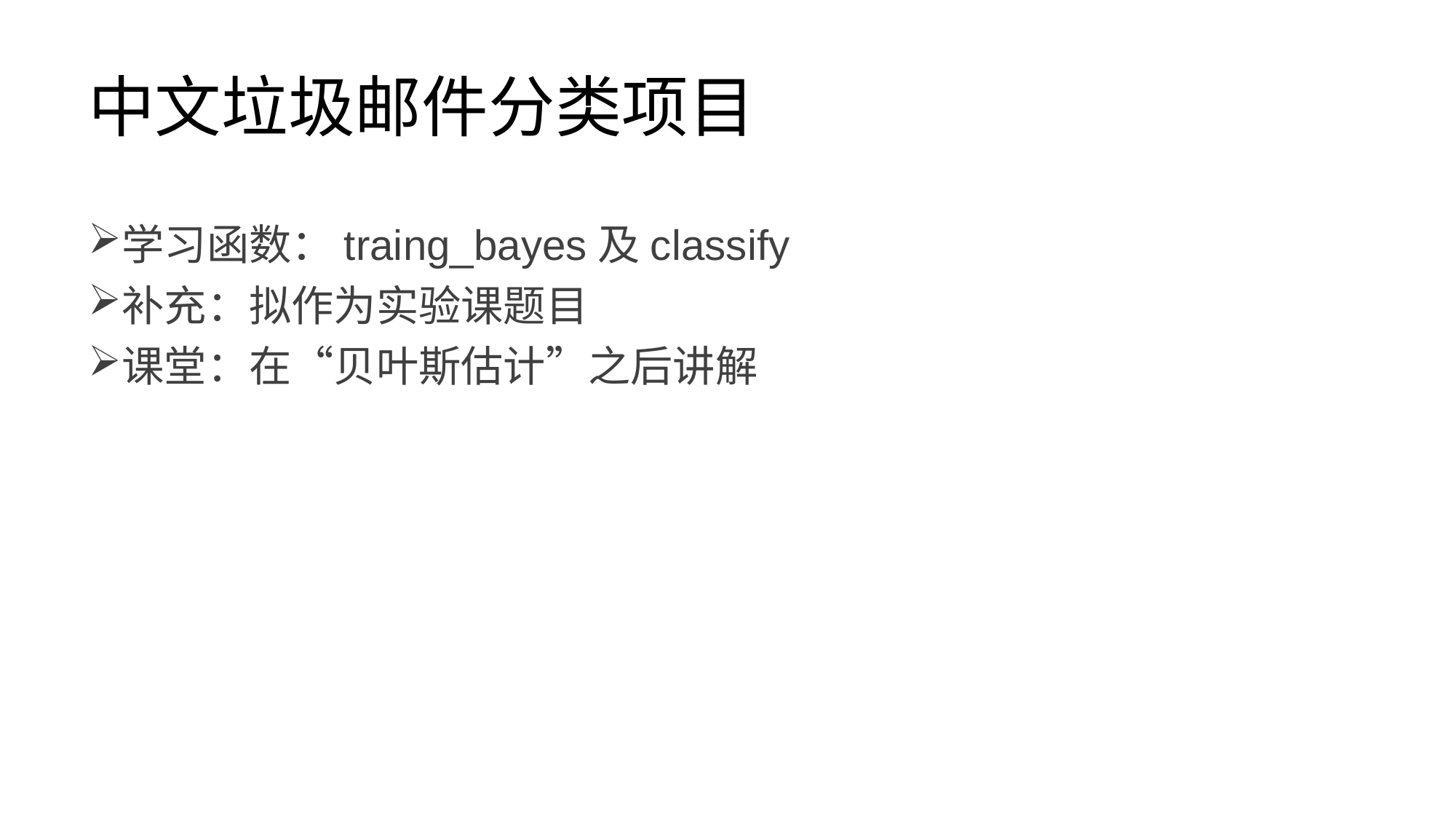

# 中文垃圾邮件分类项目
学习函数：traing_bayes及classify
补充：拟作为实验课题目
课堂：在“贝叶斯估计”之后讲解